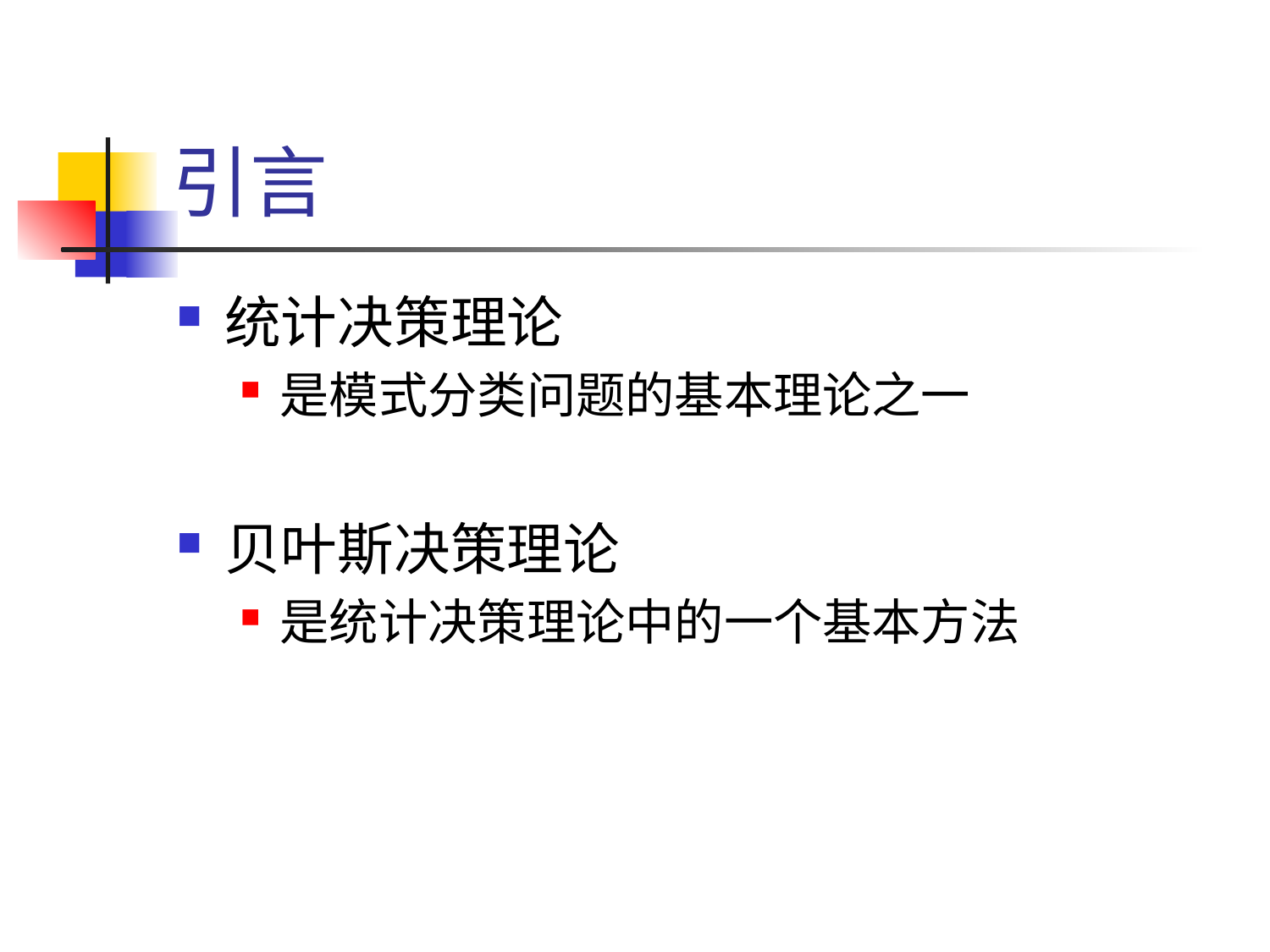

# 引言
统计决策理论
是模式分类问题的基本理论之一

贝叶斯决策理论
是统计决策理论中的一个基本方法